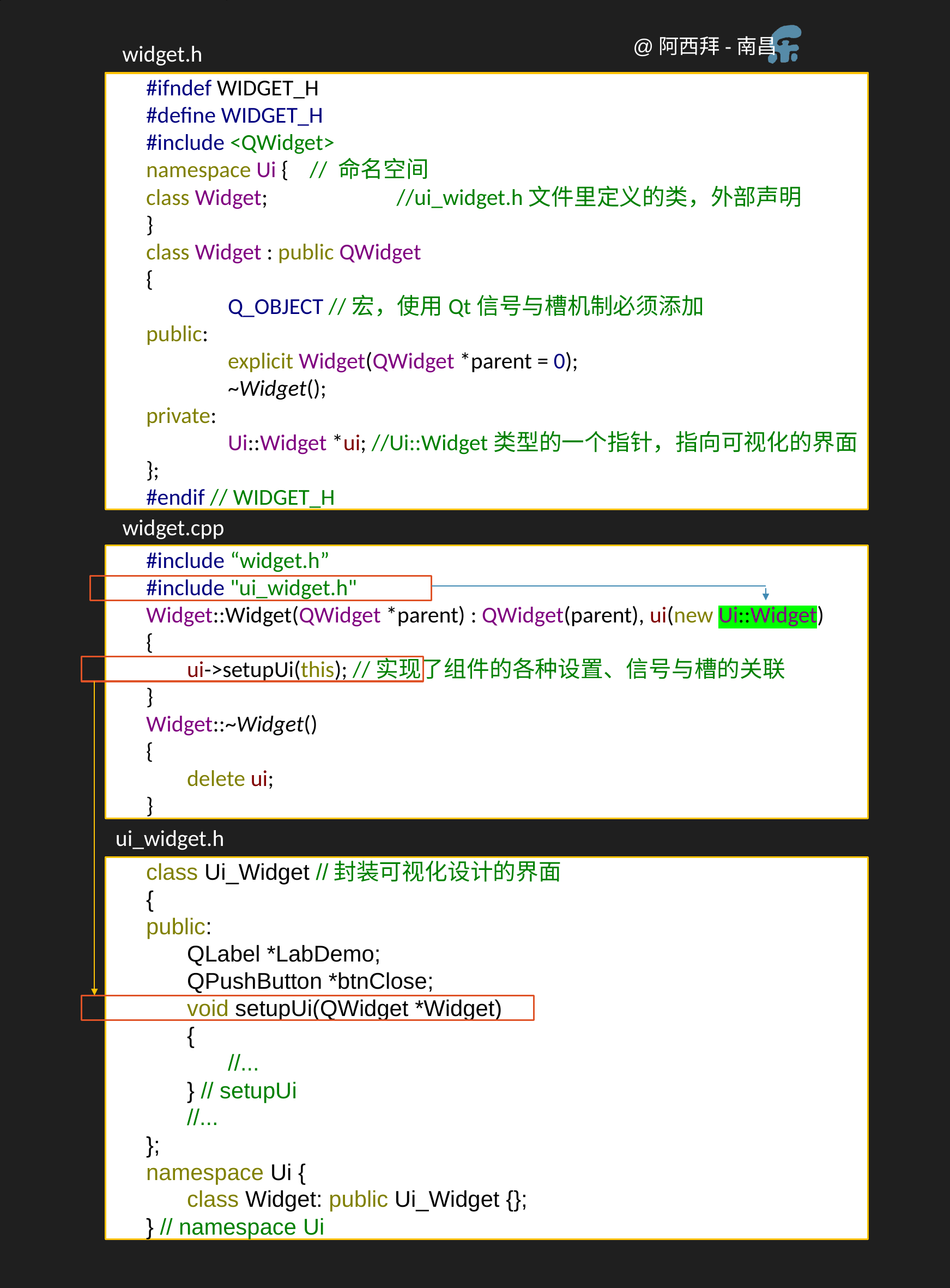

widget.h
#ifndef WIDGET_H
#define WIDGET_H
#include <QWidget>
namespace Ui {	// 命名空间
class Widget;		 //ui_widget.h文件里定义的类，外部声明
}
class Widget : public QWidget
{
	Q_OBJECT //宏，使用Qt信号与槽机制必须添加
public:
	explicit Widget(QWidget *parent = 0);
	~Widget();
private:
	Ui::Widget *ui; //Ui::Widget类型的一个指针，指向可视化的界面
};
#endif // WIDGET_H
widget.cpp
#include “widget.h”
#include "ui_widget.h"
Widget::Widget(QWidget *parent) : QWidget(parent), ui(new Ui::Widget)
{
ui->setupUi(this); //实现了组件的各种设置、信号与槽的关联
}
Widget::~Widget()
{
delete ui;
}

ui_widget.h
class Ui_Widget //封装可视化设计的界面
{
public:
QLabel *LabDemo;
QPushButton *btnClose;
void setupUi(QWidget *Widget)
{
//...
} // setupUi
//...
};
namespace Ui {
class Widget: public Ui_Widget {};
} // namespace Ui